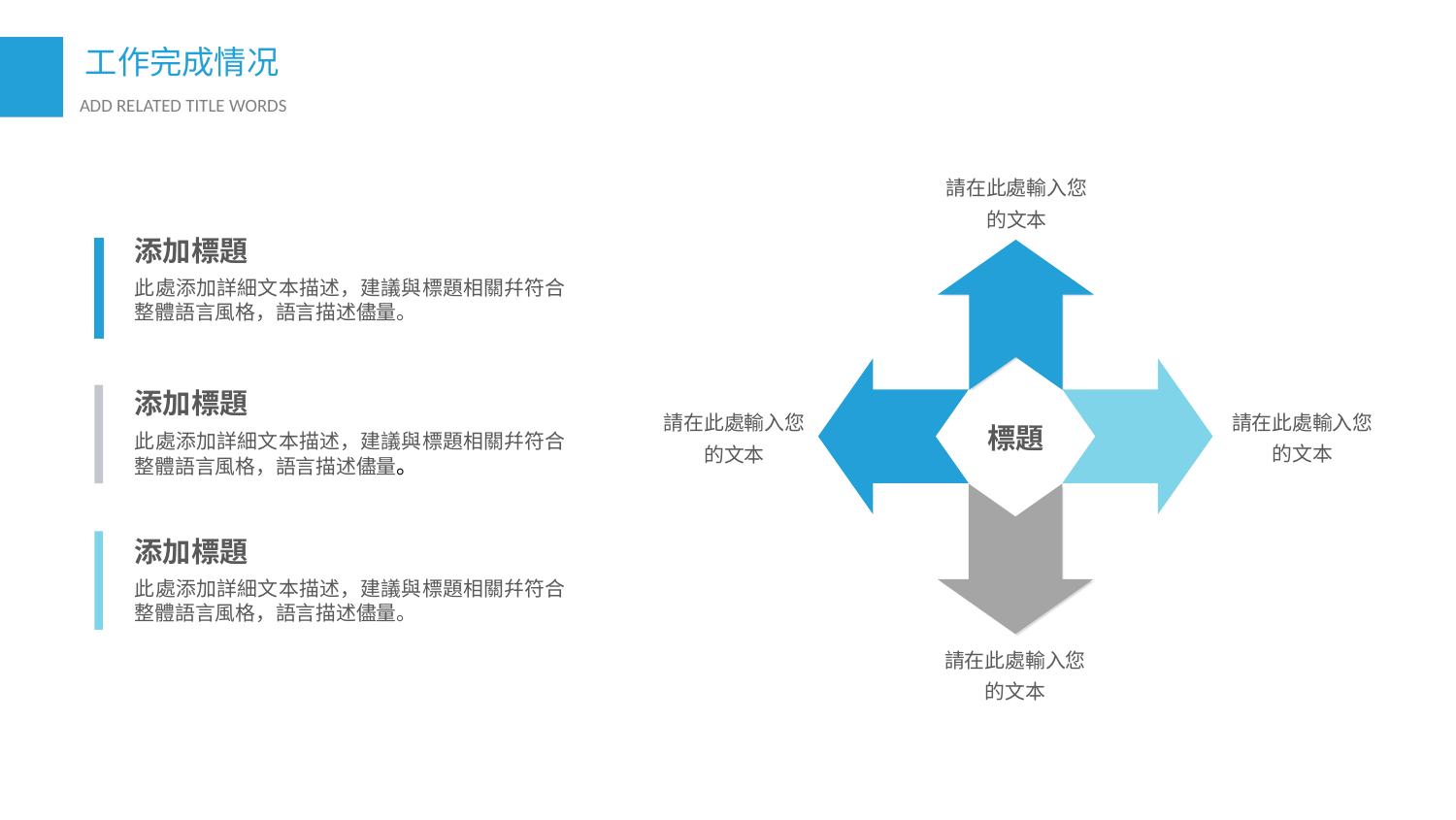

請在此處輸入您的文本
添加標題
此處添加詳細文本描述，建議與標題相關幷符合整體語言風格，語言描述儘量。

添加標題
此處添加詳細文本描述，建議與標題相關幷符合整體語言風格，語言描述儘量。

請在此處輸入您的文本
請在此處輸入您的文本
標題

添加標題
此處添加詳細文本描述，建議與標題相關幷符合整體語言風格，語言描述儘量。

請在此處輸入您的文本